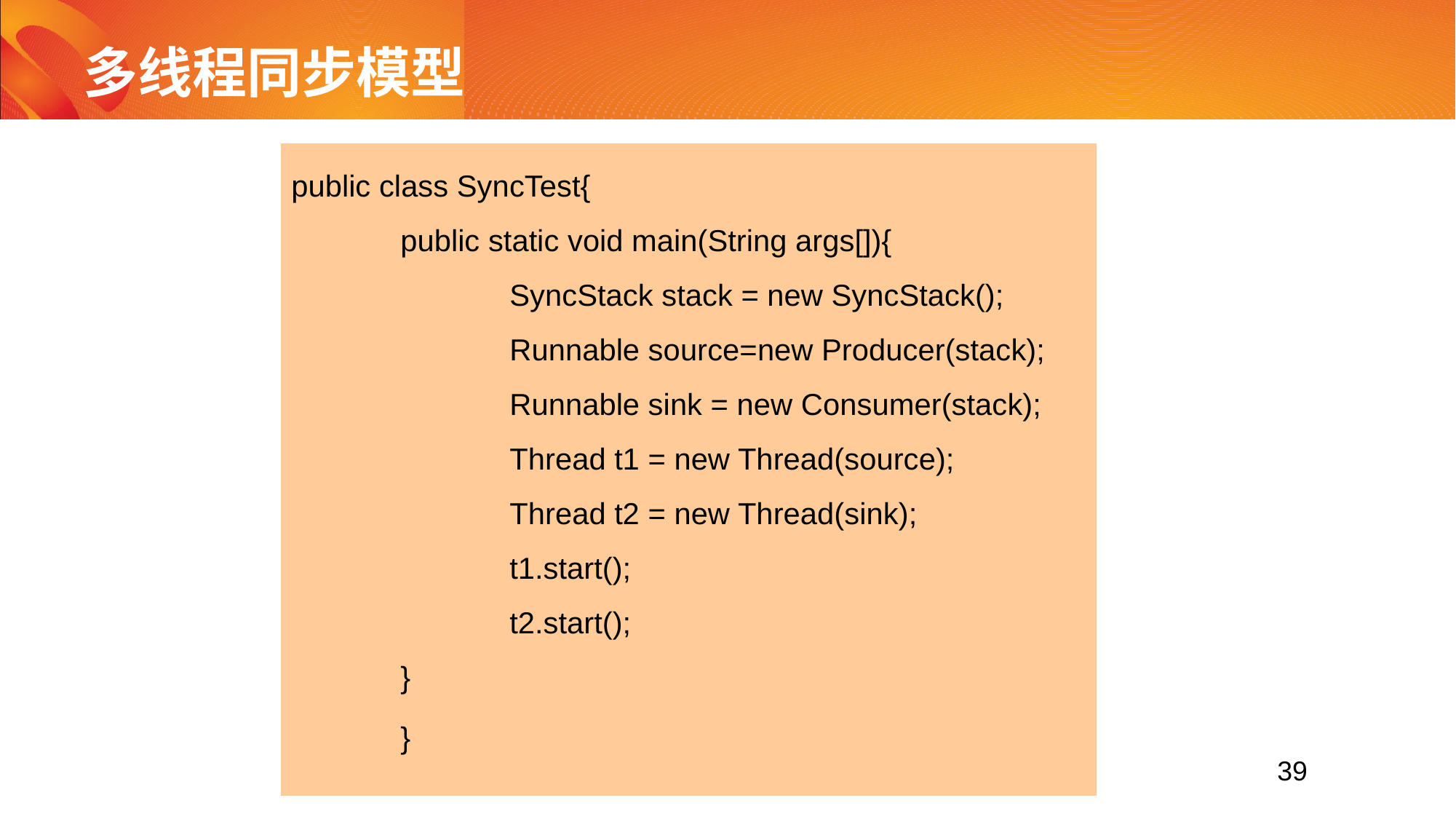

# 多线程同步模型

public class SyncTest{
public static void main(String args[]){
	SyncStack stack = new SyncStack();
	Runnable source=new Producer(stack);
	Runnable sink = new Consumer(stack);
	Thread t1 = new Thread(source);
	Thread t2 = new Thread(sink);
	t1.start();
	t2.start();
}
}